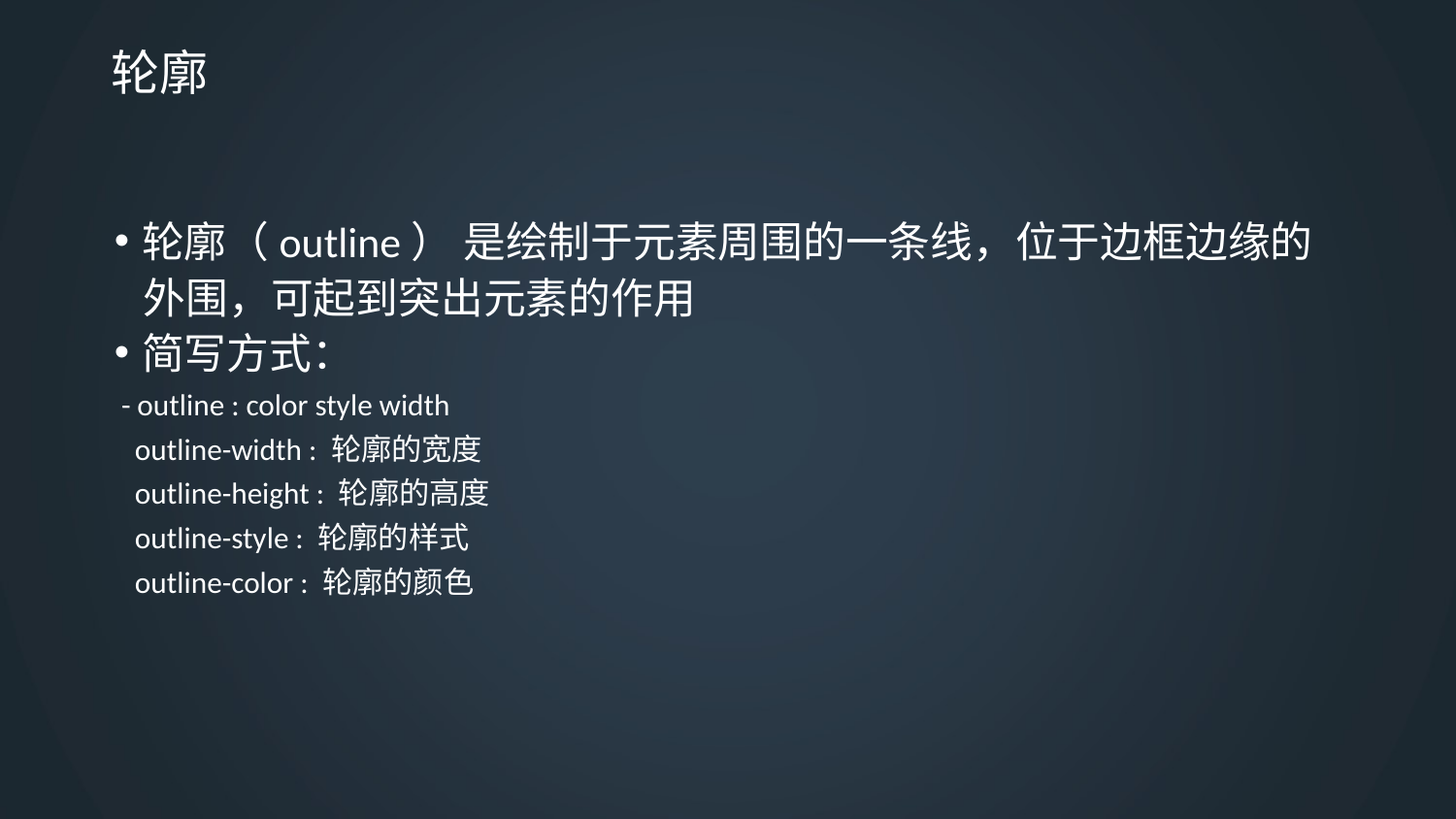

# 轮廓
轮廓（outline） 是绘制于元素周围的一条线，位于边框边缘的
  外围，可起到突出元素的作用
简写方式：
 - outline : color style width
   outline-width : 轮廓的宽度
   outline-height : 轮廓的高度
   outline-style : 轮廓的样式
   outline-color : 轮廓的颜色